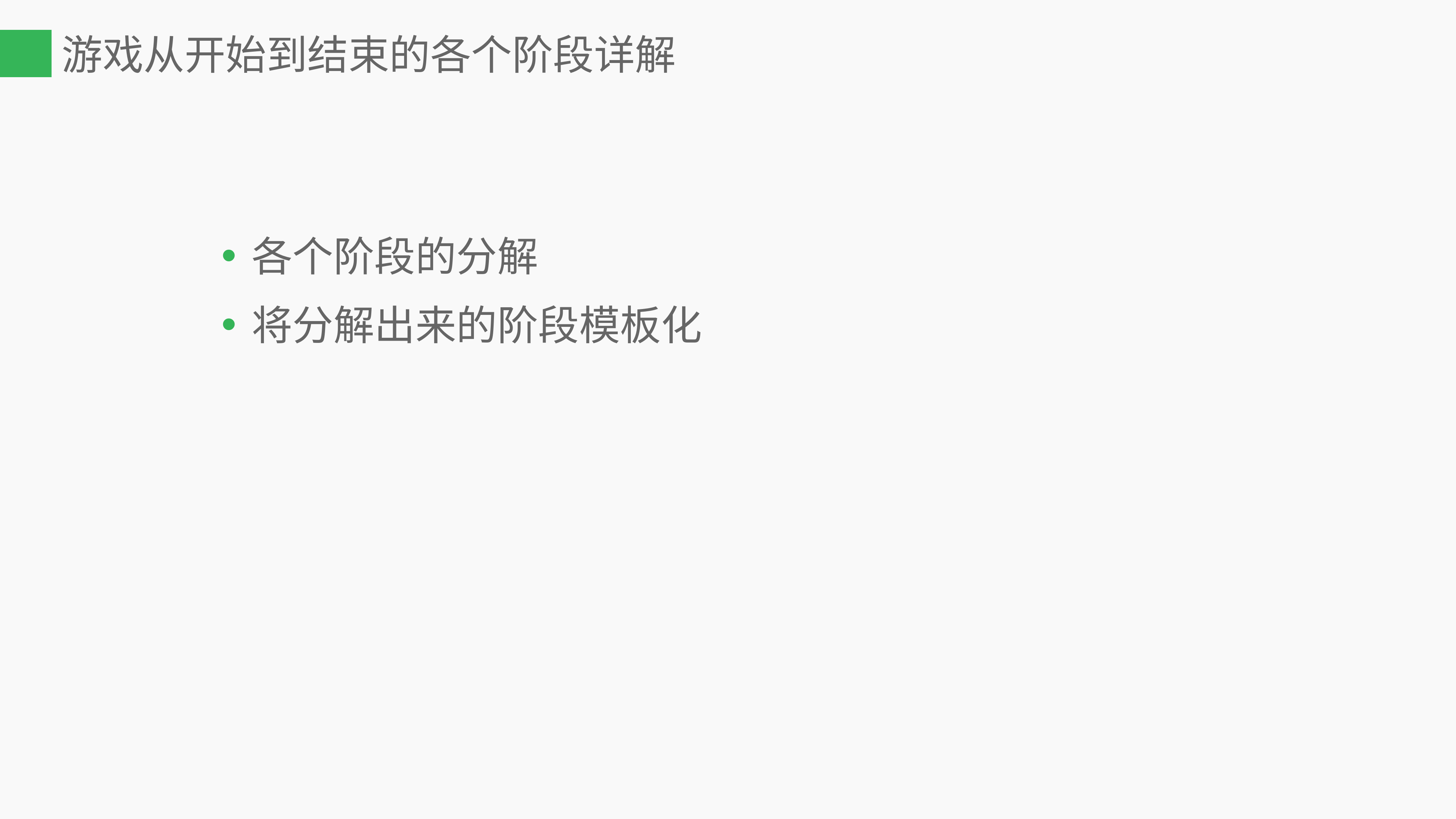

# 游戏从开始到结束的各个阶段详解
各个阶段的分解
将分解出来的阶段模板化